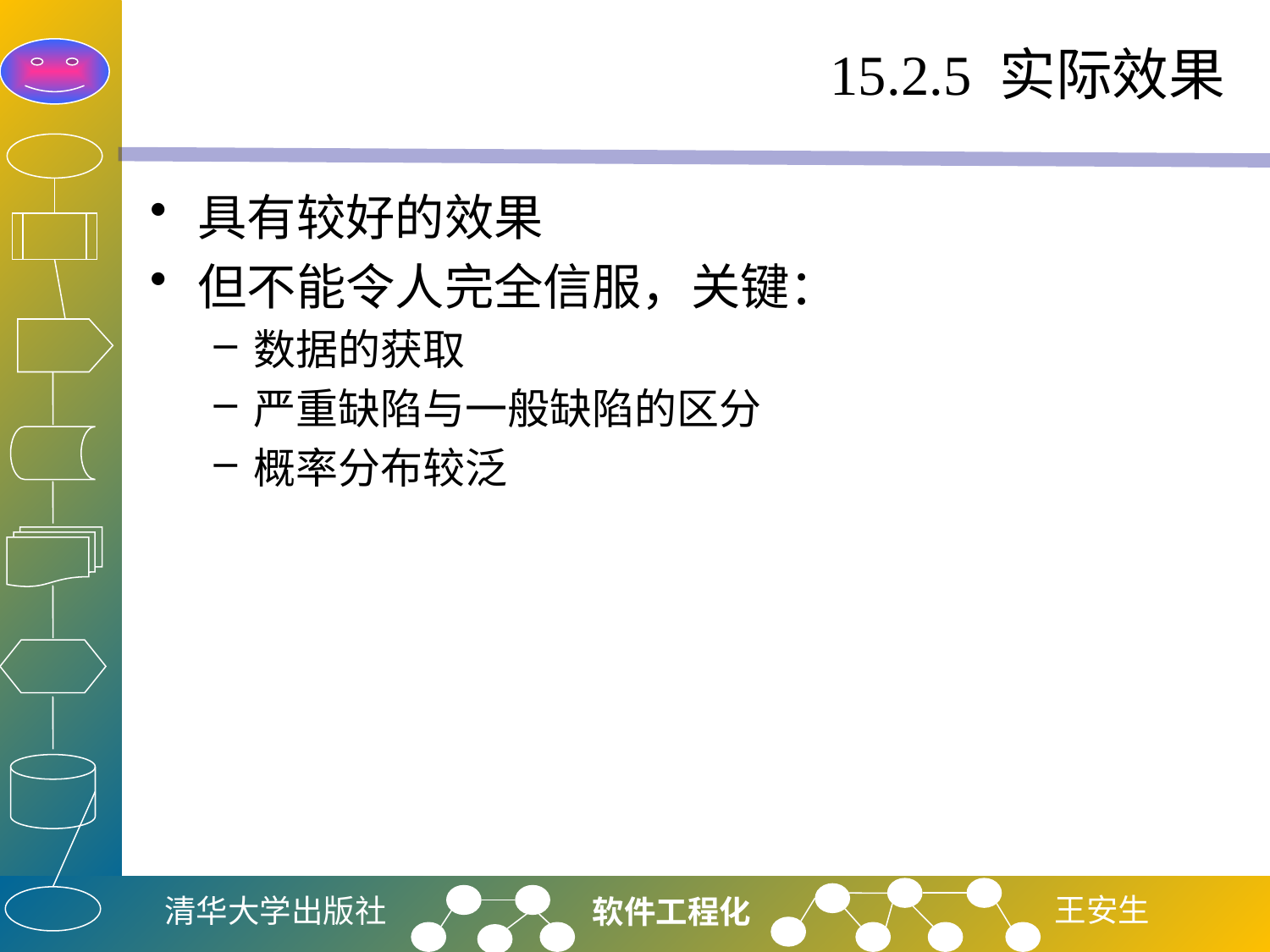

# 15.2.5 实际效果
具有较好的效果
但不能令人完全信服，关键：
数据的获取
严重缺陷与一般缺陷的区分
概率分布较泛